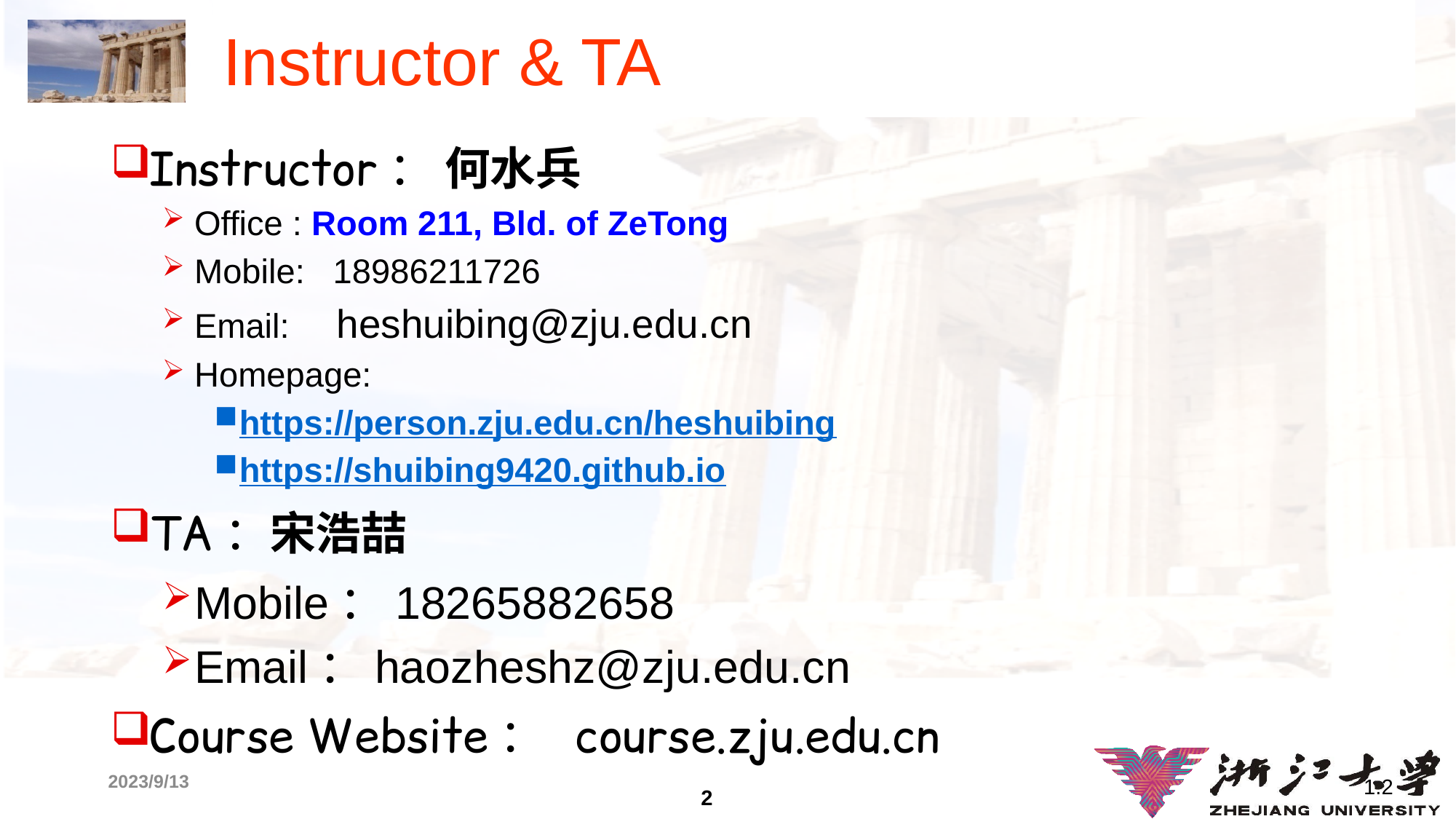

# Instructor & TA
Instructor： 何水兵
Office : Room 211, Bld. of ZeTong
Mobile:   18986211726
Email:     heshuibing@zju.edu.cn
Homepage:
https://person.zju.edu.cn/heshuibing
https://shuibing9420.github.io
TA：宋浩喆
Mobile：18265882658
Email：haozheshz@zju.edu.cn
Course Website：  course.zju.edu.cn